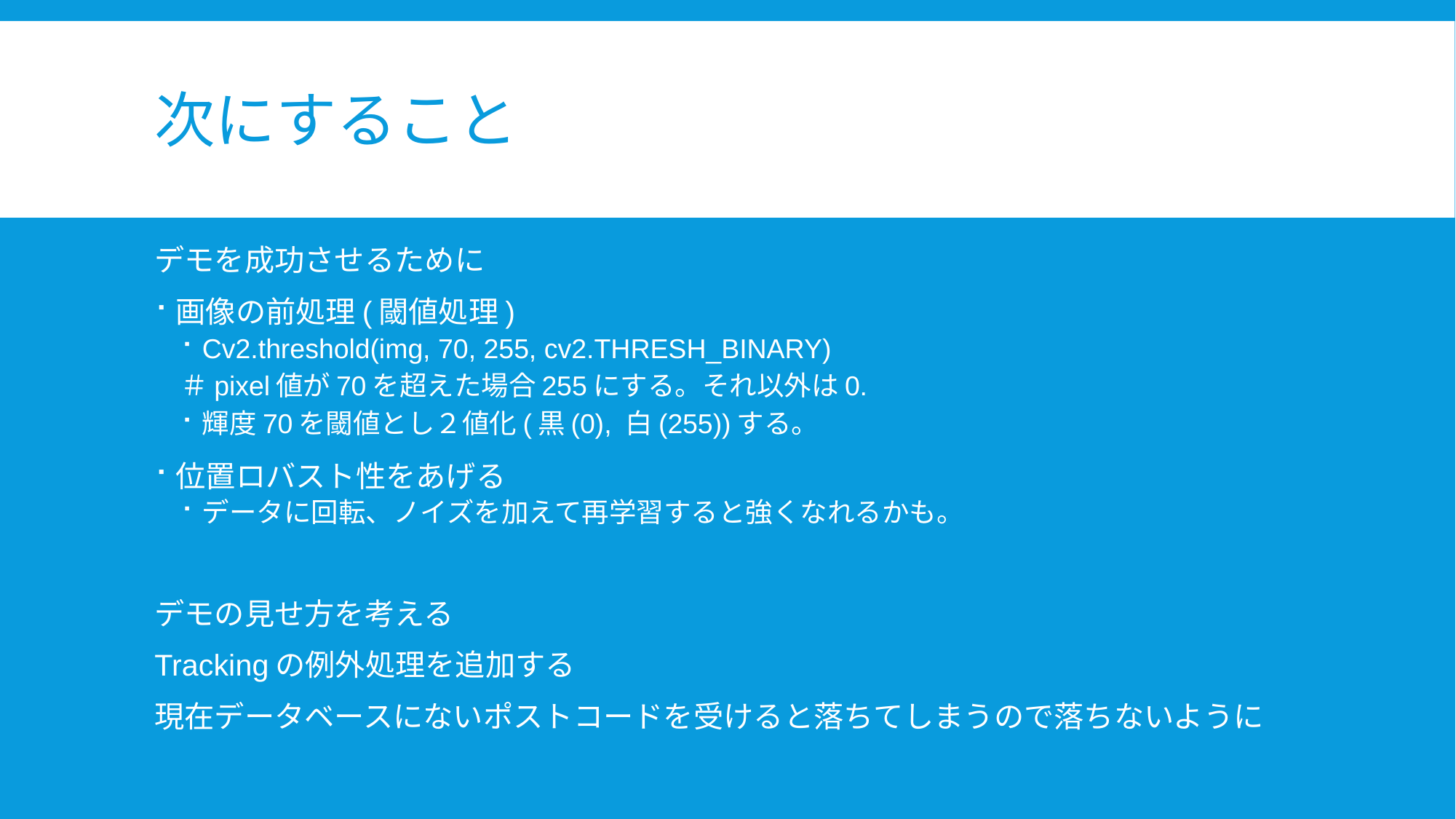

# 次にすること
デモを成功させるために
画像の前処理(閾値処理)
Cv2.threshold(img, 70, 255, cv2.THRESH_BINARY)
＃pixel値が70を超えた場合255にする。それ以外は0.
輝度70を閾値とし２値化(黒(0), 白(255))する。
位置ロバスト性をあげる
データに回転、ノイズを加えて再学習すると強くなれるかも。

デモの見せ方を考える
Trackingの例外処理を追加する
現在データベースにないポストコードを受けると落ちてしまうので落ちないように